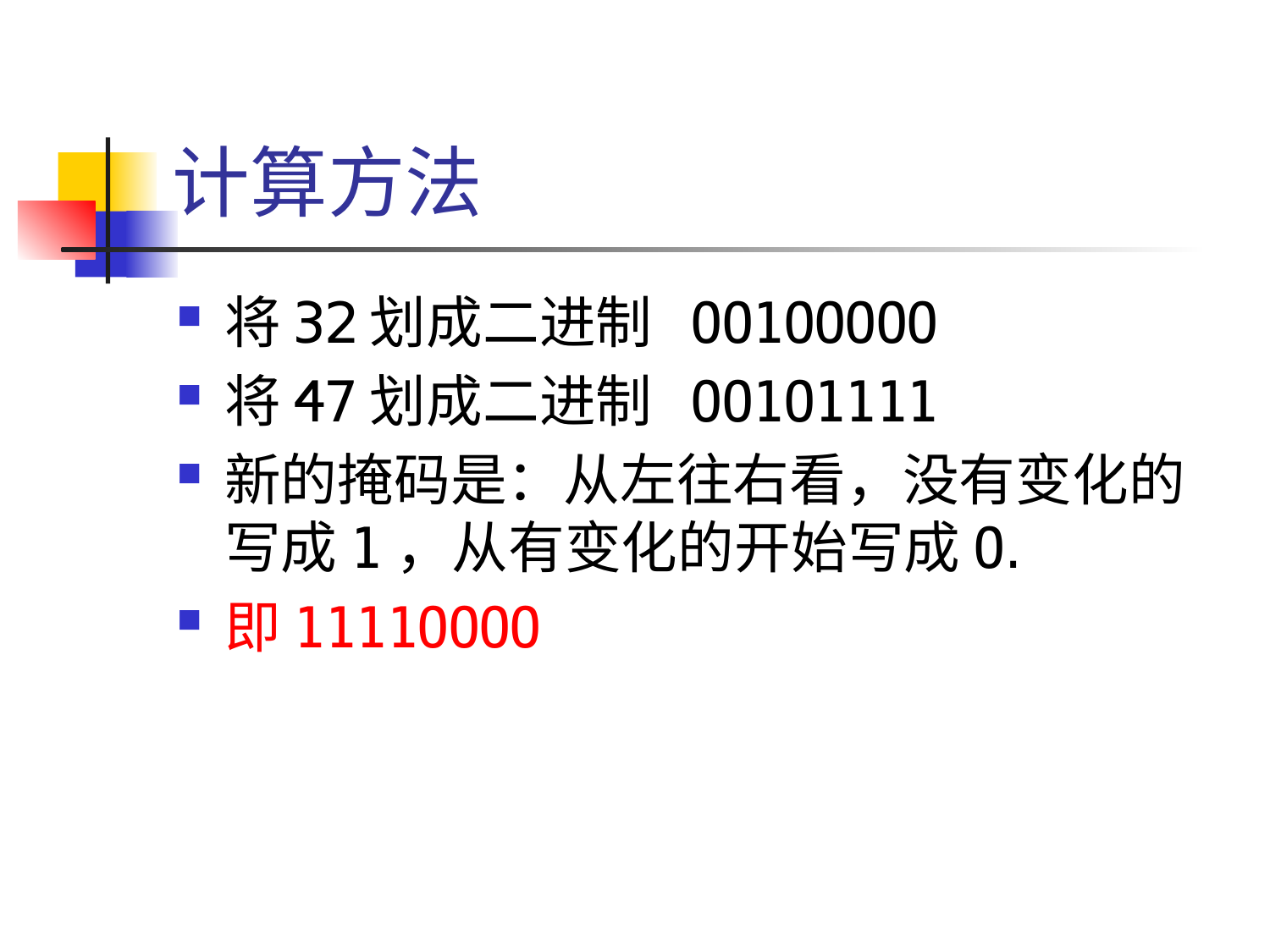

# 计算方法
将32划成二进制  00100000
将47划成二进制  00101111
新的掩码是：从左往右看，没有变化的写成1，从有变化的开始写成0.
即11110000